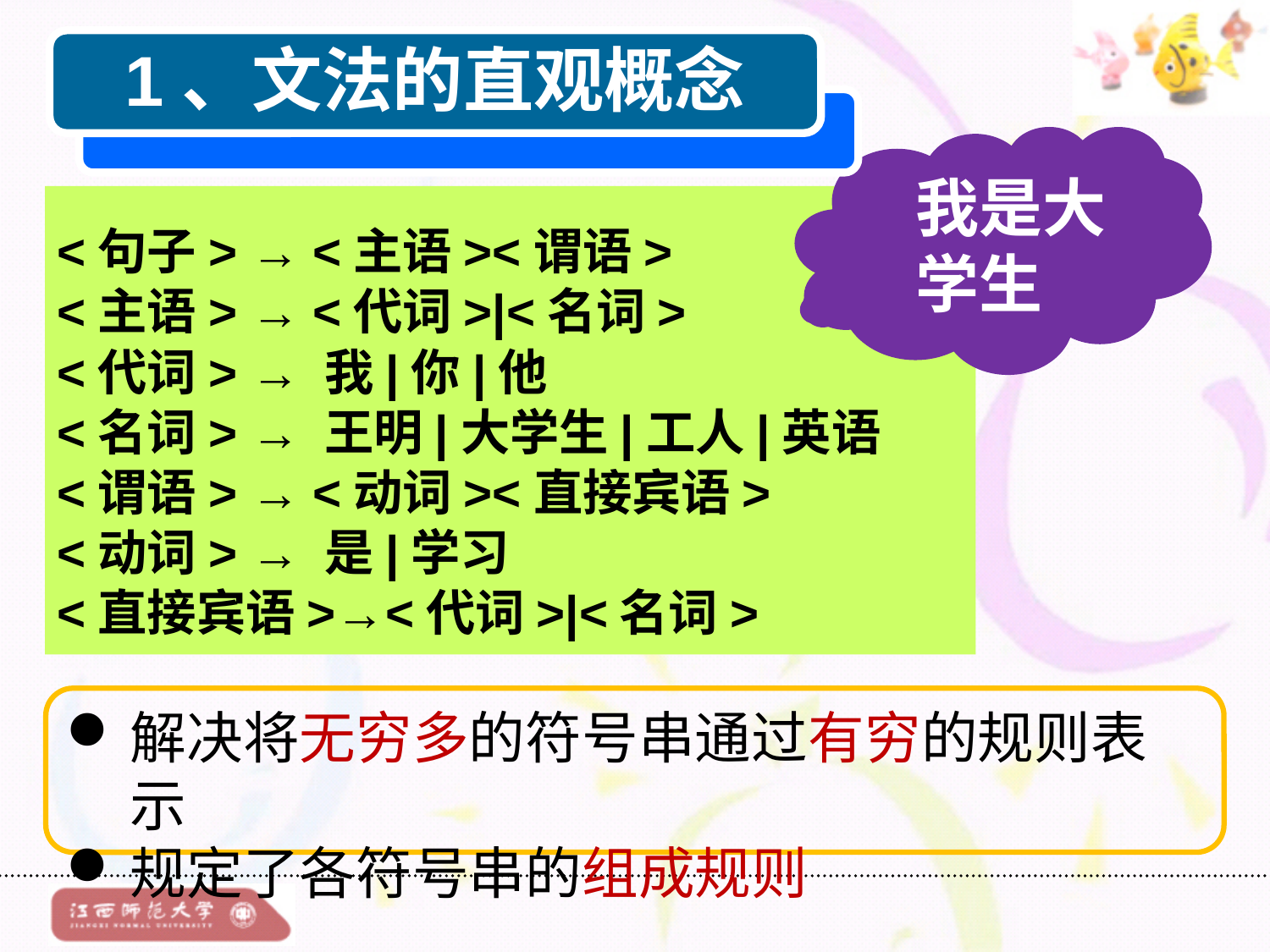

1、文法的直观概念

我是大学生
<句子> → <主语><谓语>
<主语> → <代词>|<名词>
<代词> → 我|你|他
<名词> → 王明|大学生|工人|英语
<谓语> → <动词><直接宾语>
<动词> → 是|学习
<直接宾语>→<代词>|<名词>
解决将无穷多的符号串通过有穷的规则表示
规定了各符号串的组成规则